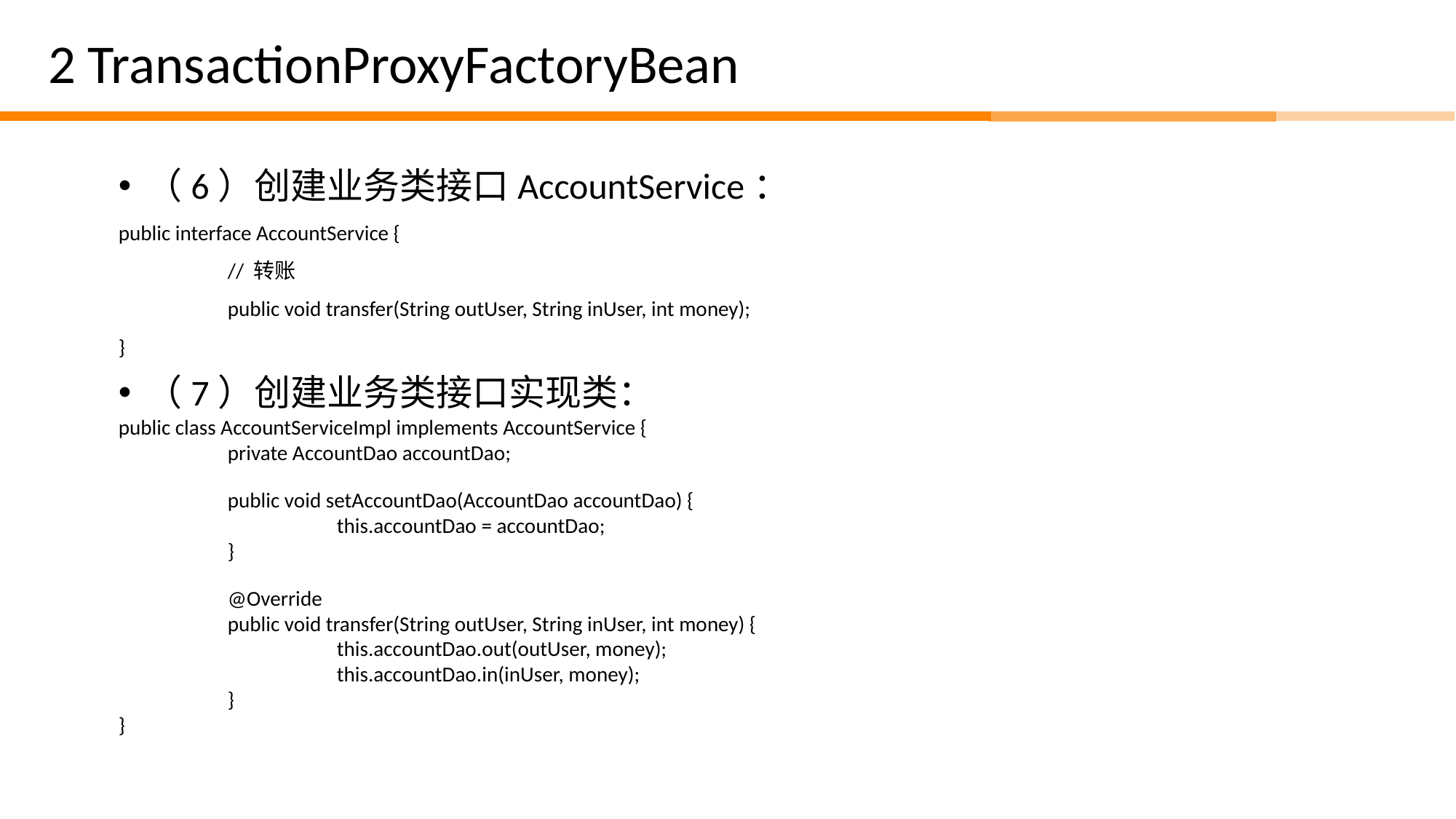

# 2 TransactionProxyFactoryBean
（6）创建业务类接口AccountService：
public interface AccountService {
	// 转账
	public void transfer(String outUser, String inUser, int money);
}
（7）创建业务类接口实现类：
public class AccountServiceImpl implements AccountService {
	private AccountDao accountDao;

	public void setAccountDao(AccountDao accountDao) {
		this.accountDao = accountDao;
	}

	@Override
	public void transfer(String outUser, String inUser, int money) {
		this.accountDao.out(outUser, money);
		this.accountDao.in(inUser, money);
	}
}